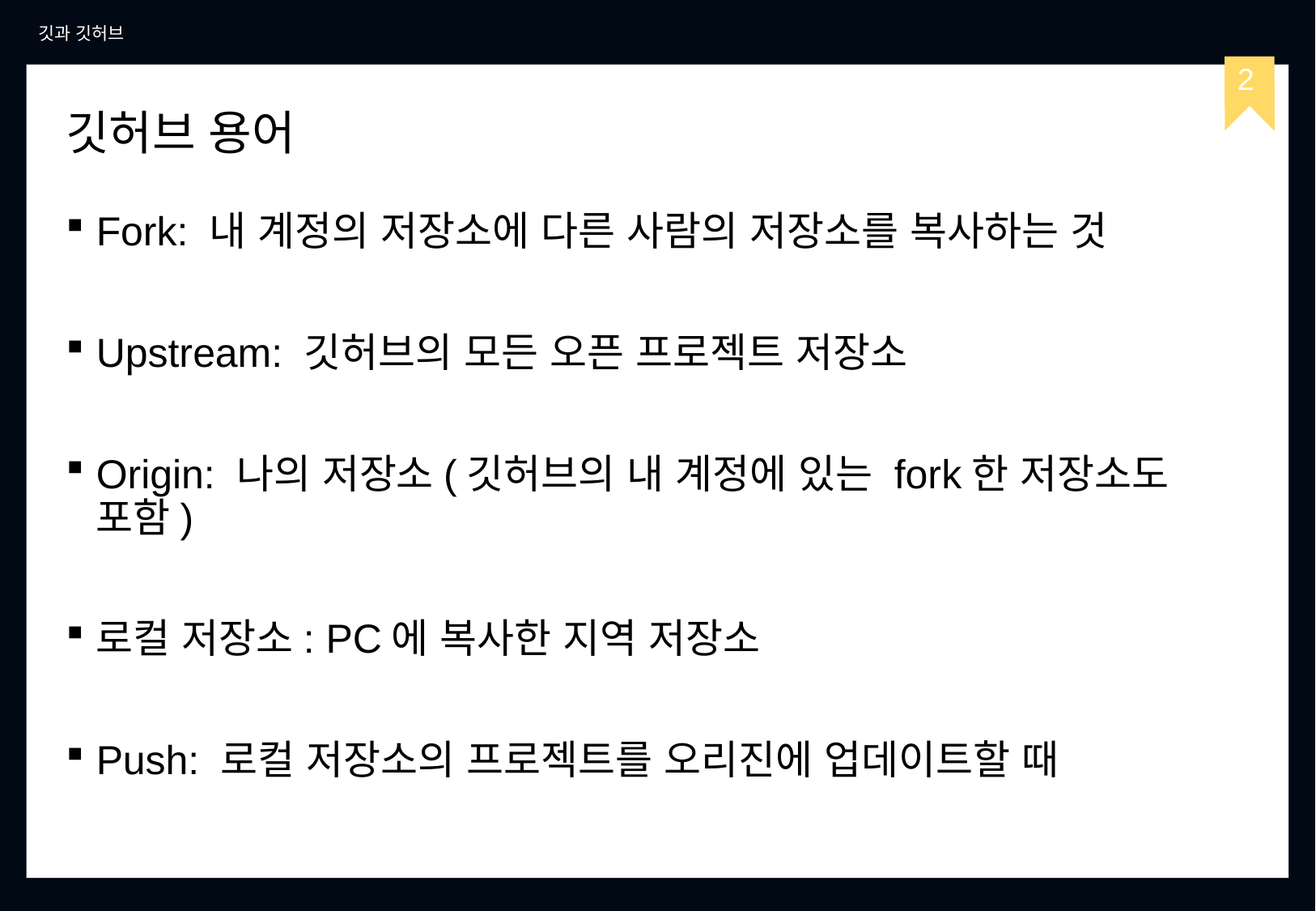

깃과 깃허브
2
# 깃허브 용어
Fork: 내 계정의 저장소에 다른 사람의 저장소를 복사하는 것

Upstream: 깃허브의 모든 오픈 프로젝트 저장소

Origin: 나의 저장소(깃허브의 내 계정에 있는 fork한 저장소도 포함)

로컬 저장소: PC에 복사한 지역 저장소

Push: 로컬 저장소의 프로젝트를 오리진에 업데이트할 때